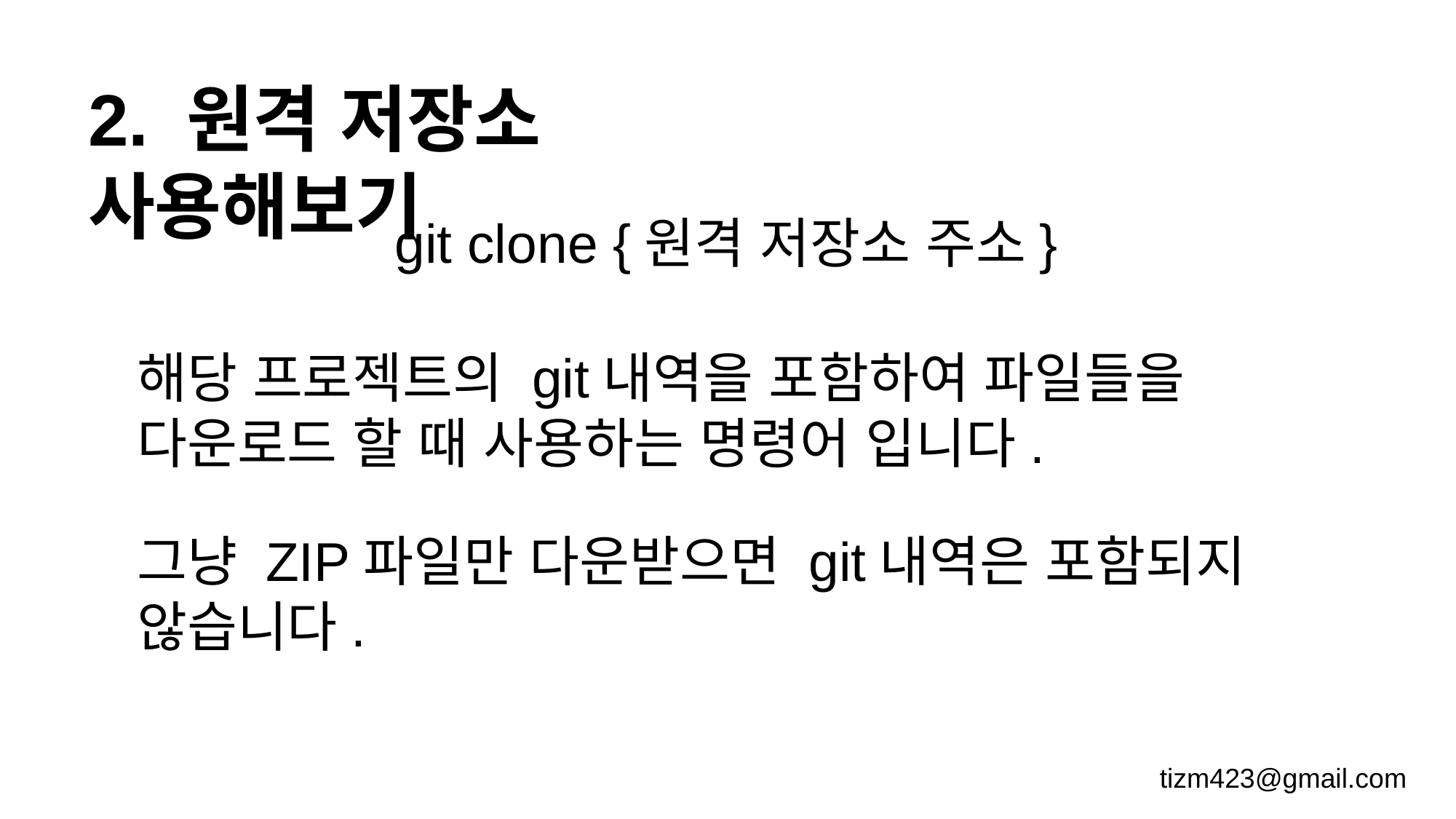

2. 원격 저장소 사용해보기
git clone {원격 저장소 주소}
해당 프로젝트의 git내역을 포함하여 파일들을 다운로드 할 때 사용하는 명령어 입니다.
그냥 ZIP파일만 다운받으면 git내역은 포함되지 않습니다.
tizm423@gmail.com